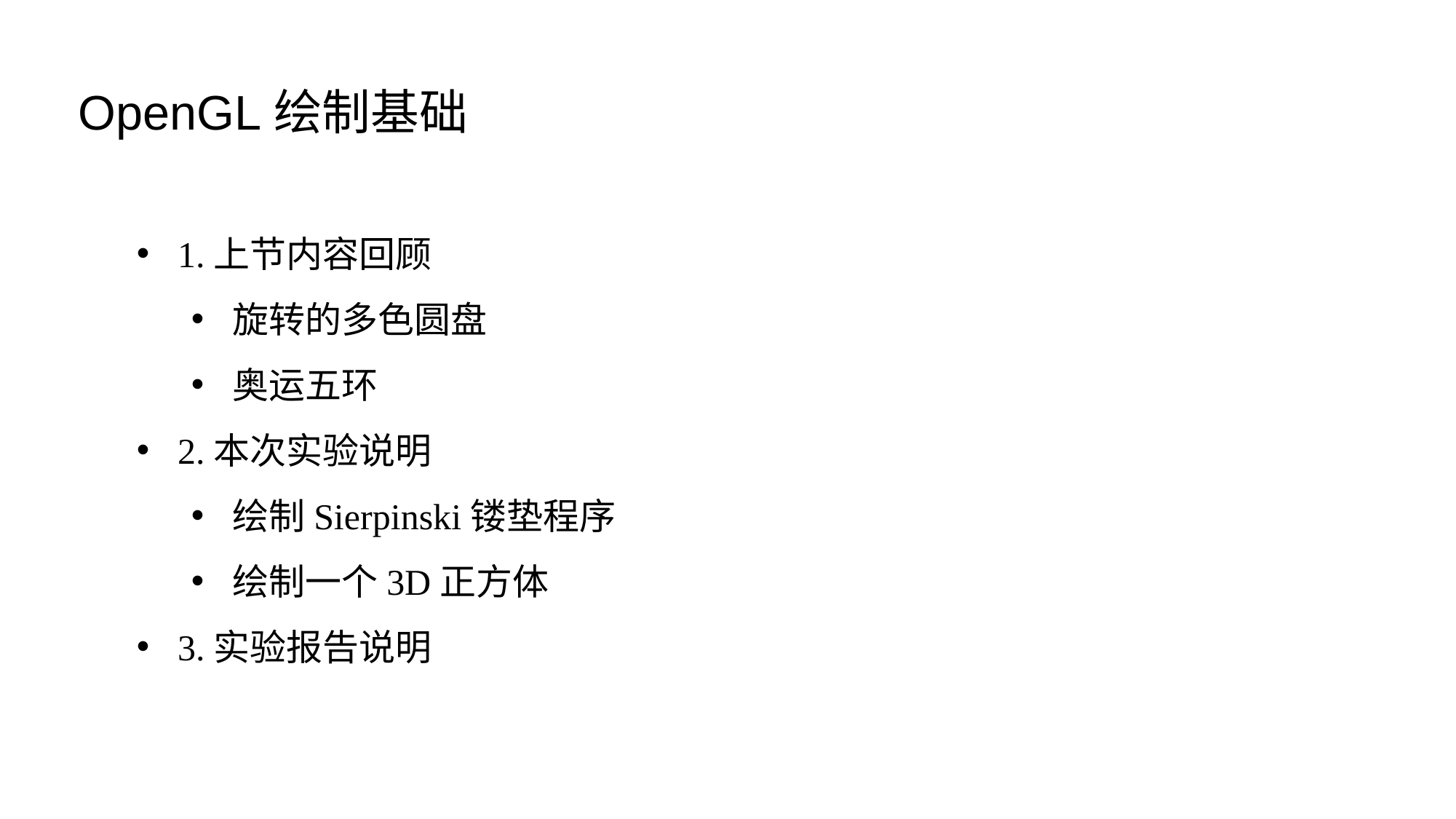

OpenGL绘制基础
1.上节内容回顾
旋转的多色圆盘
奥运五环
2.本次实验说明
绘制Sierpinski镂垫程序
绘制一个3D正方体
3.实验报告说明